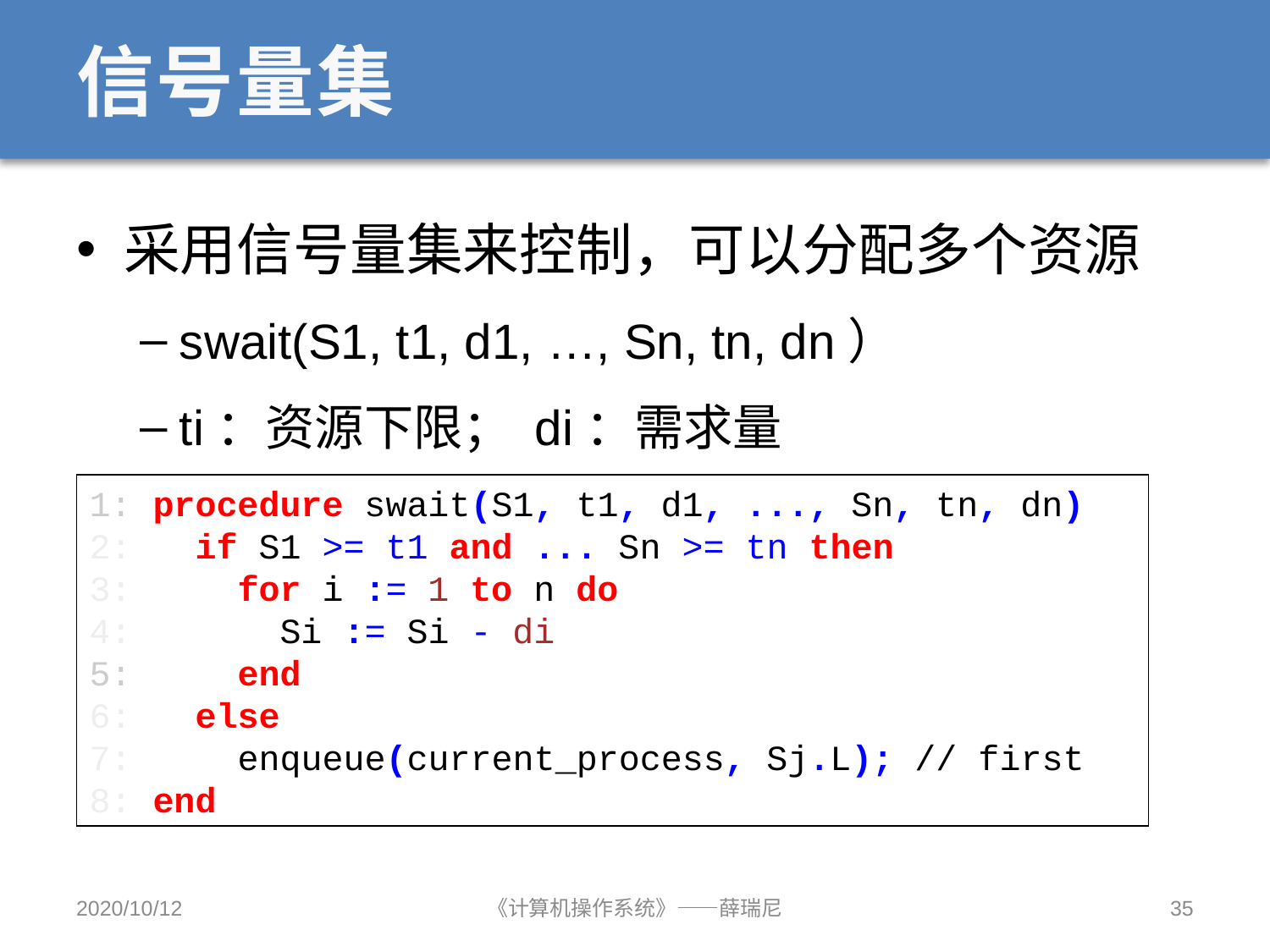

# 信号量集
采用信号量集来控制，可以分配多个资源
swait(S1, t1, d1, …, Sn, tn, dn）
ti：资源下限； di：需求量

1: procedure swait(S1, t1, d1, ..., Sn, tn, dn)
2:   if S1 >= t1 and ... Sn >= tn then
3:     for i := 1 to n do
4:       Si := Si - di
5:     end
6:   else
7:     enqueue(current_process, Sj.L); // first
8: end
2020/10/12
《计算机操作系统》——薛瑞尼
35